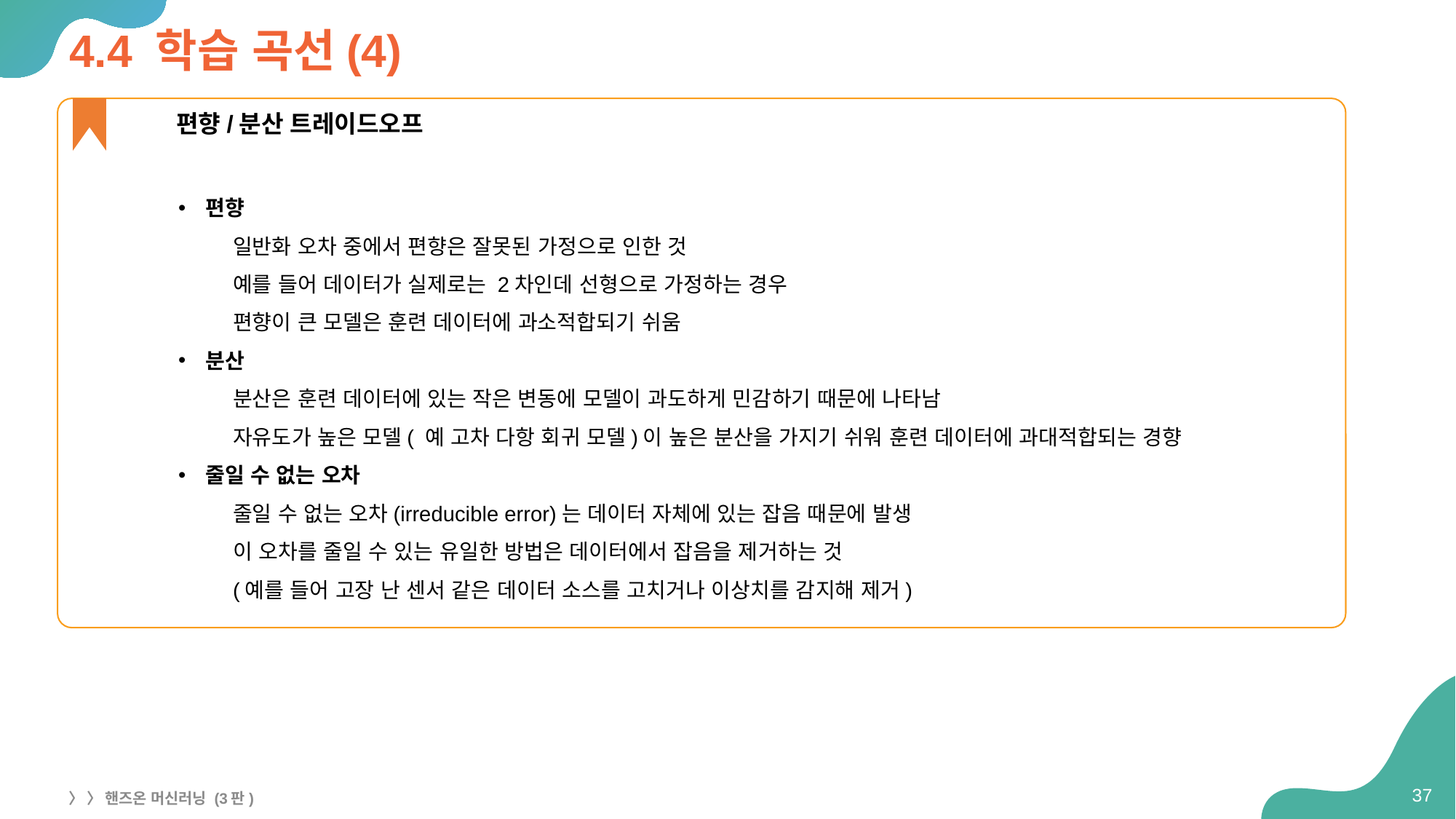

# 4.4 학습 곡선(4)
       편향/분산 트레이드오프

편향
일반화 오차 중에서 편향은 잘못된 가정으로 인한 것
예를 들어 데이터가 실제로는 2차인데 선형으로 가정하는 경우
편향이 큰 모델은 훈련 데이터에 과소적합되기 쉬움
분산
분산은 훈련 데이터에 있는 작은 변동에 모델이 과도하게 민감하기 때문에 나타남
자유도가 높은 모델( 예 고차 다항 회귀 모델)이 높은 분산을 가지기 쉬워 훈련 데이터에 과대적합되는 경향
줄일 수 없는 오차
줄일 수 없는 오차(irreducible error)는 데이터 자체에 있는 잡음 때문에 발생
이 오차를 줄일 수 있는 유일한 방법은 데이터에서 잡음을 제거하는 것
(예를 들어 고장 난 센서 같은 데이터 소스를 고치거나 이상치를 감지해 제거)

37
〉 〉 핸즈온 머신러닝 (3판)